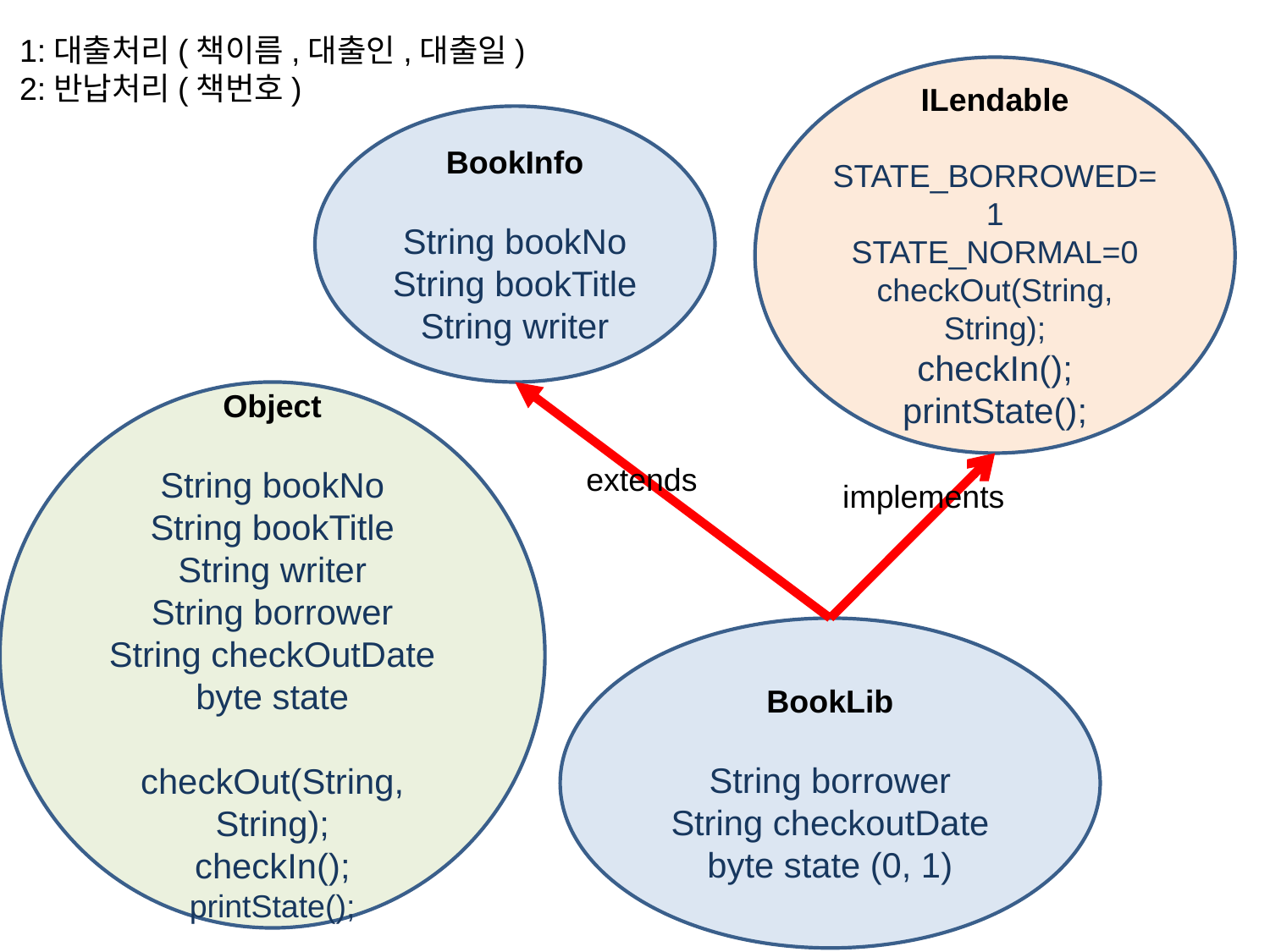

1:대출처리(책이름,대출인,대출일)
2:반납처리(책번호)
ILendable
STATE_BORROWED=1
STATE_NORMAL=0
checkOut(String, String);
checkIn();
printState();
BookInfo
String bookNo
String bookTitle
String writer
Object
String bookNo
String bookTitle
String writer
String borrower
String checkOutDate
byte state

checkOut(String, String);
checkIn();
printState();
extends
implements
BookLib
String borrower
String checkoutDate
byte state (0, 1)